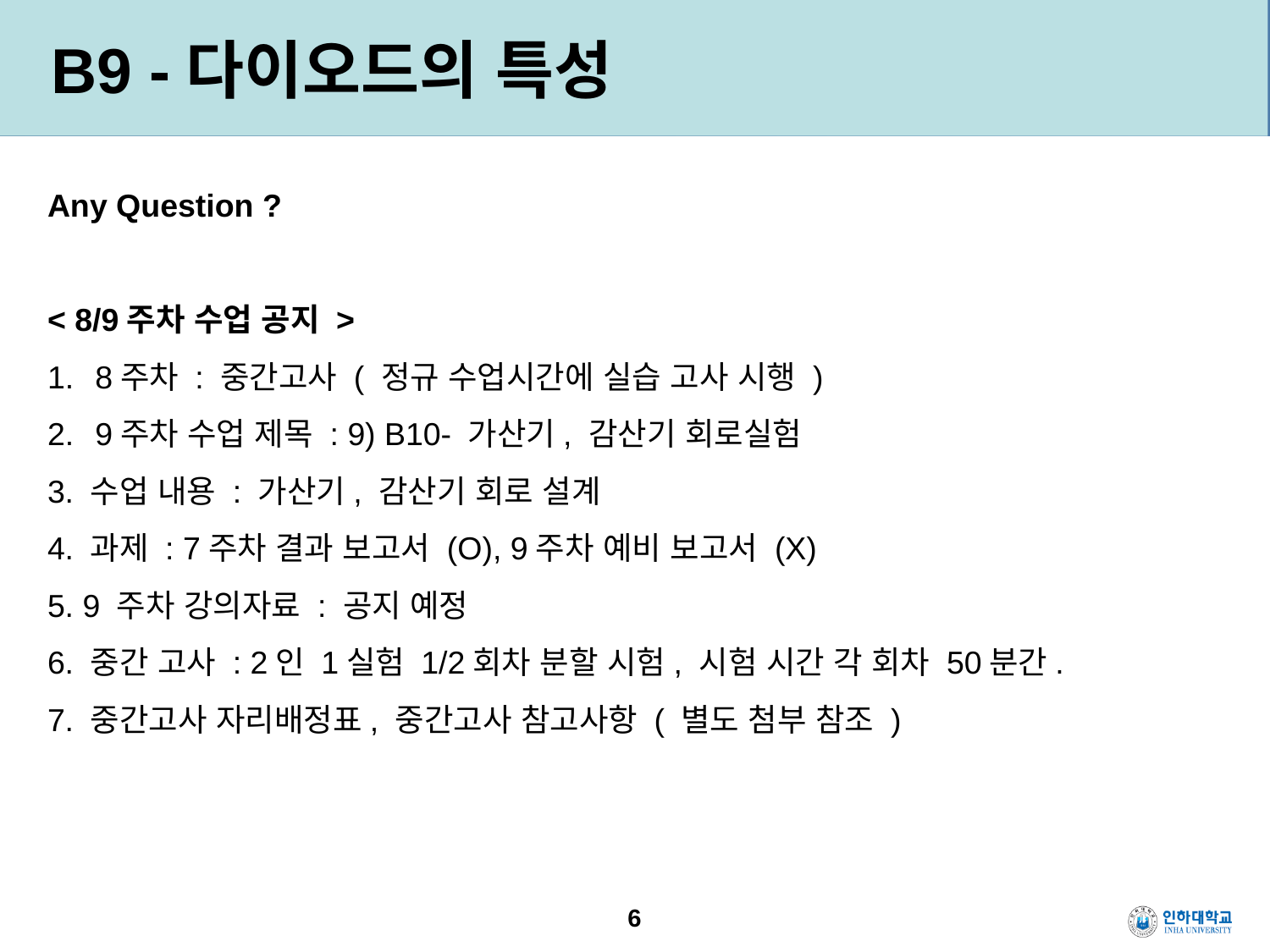

B9 -다이오드의 특성
Any Question ?

< 8/9주차 수업 공지 >
8주차 : 중간고사 ( 정규 수업시간에 실습 고사 시행 )
9주차 수업 제목 : 9) B10- 가산기, 감산기 회로실험
3. 수업 내용 : 가산기, 감산기 회로 설계
4. 과제 : 7주차 결과 보고서 (O), 9주차 예비 보고서 (X)
5. 9 주차 강의자료 : 공지 예정
6. 중간 고사 : 2인 1실험 1/2회차 분할 시험, 시험 시간 각 회차 50분간.
7. 중간고사 자리배정표, 중간고사 참고사항 ( 별도 첨부 참조 )
6